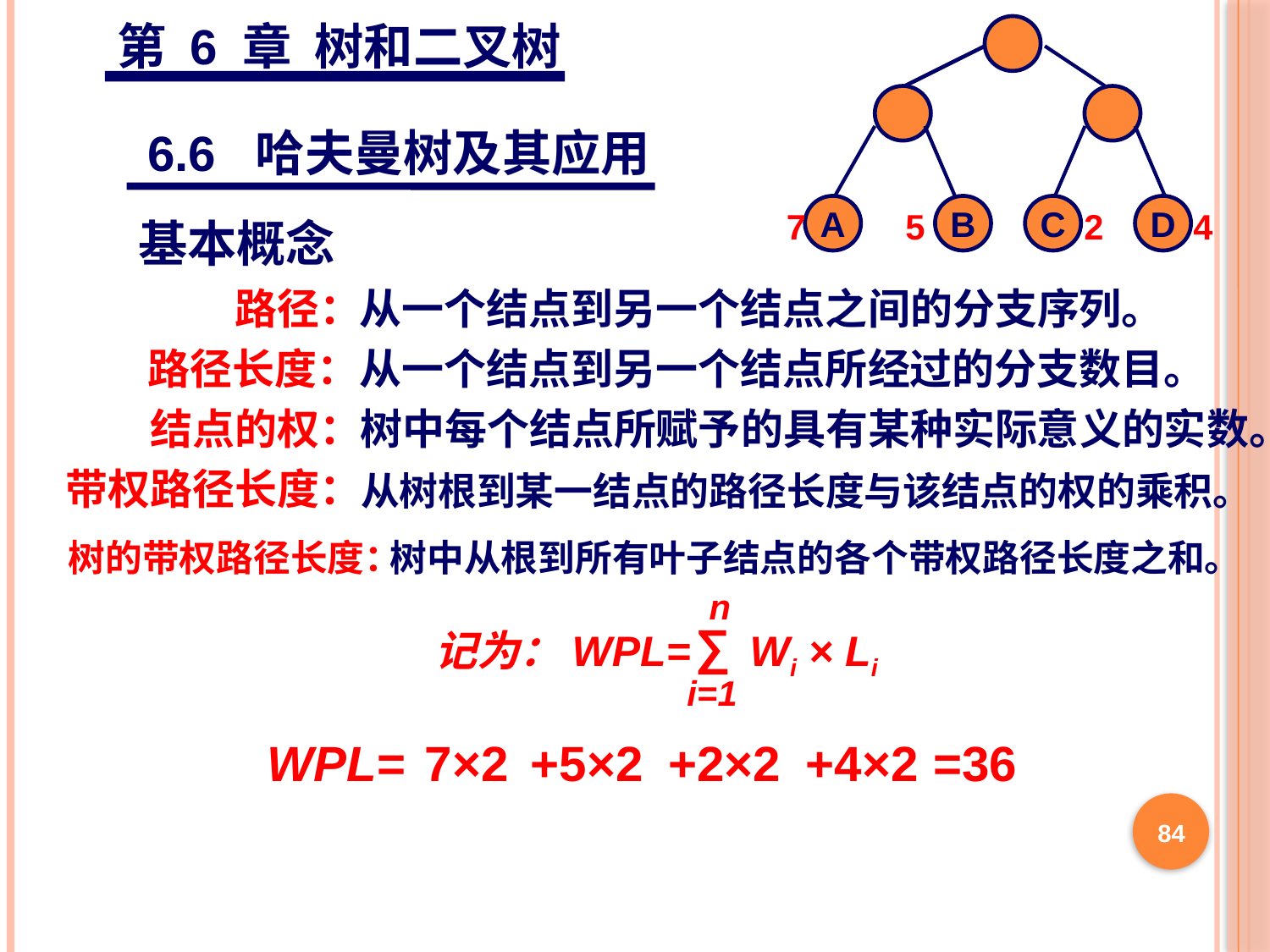

第 6 章  树和二叉树

A
B
C
D
7
5
2
4

6.6  哈夫曼树及其应用

基本概念
路径：
从一个结点到另一个结点之间的分支序列。
路径长度：
从一个结点到另一个结点所经过的分支数目。
结点的权：
树中每个结点所赋予的具有某种实际意义的实数。
带权路径长度：
从树根到某一结点的路径长度与该结点的权的乘积。
树的带权路径长度：
树中从根到所有叶子结点的各个带权路径长度之和。
n
∑
记为：WPL=     Wi × Li
i=1
7×2
+5×2
+2×2
+4×2
=36
WPL=
84